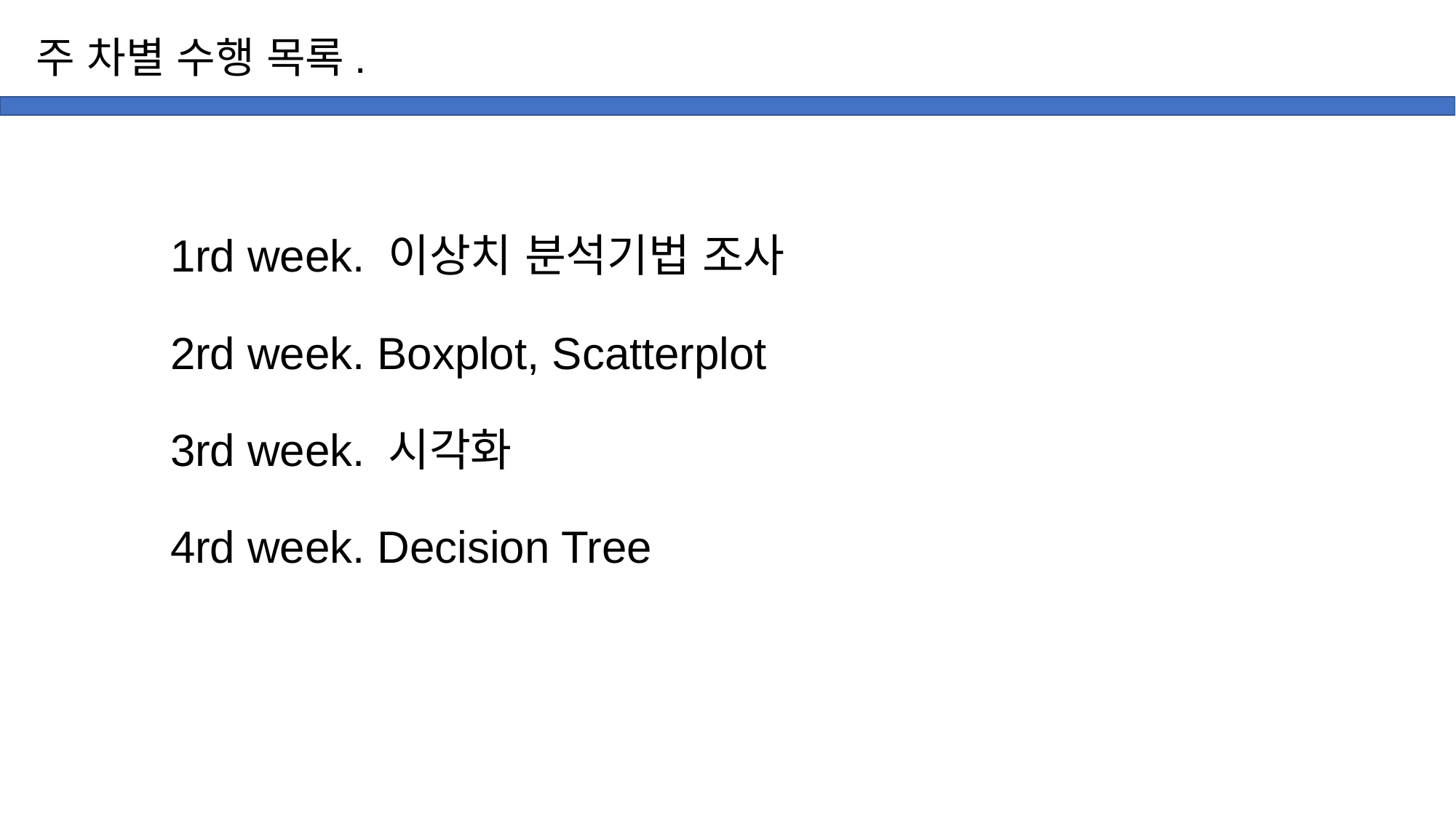

주 차별 수행 목록.

#
1rd week. 이상치 분석기법 조사
2rd week. Boxplot, Scatterplot
3rd week. 시각화
4rd week. Decision Tree